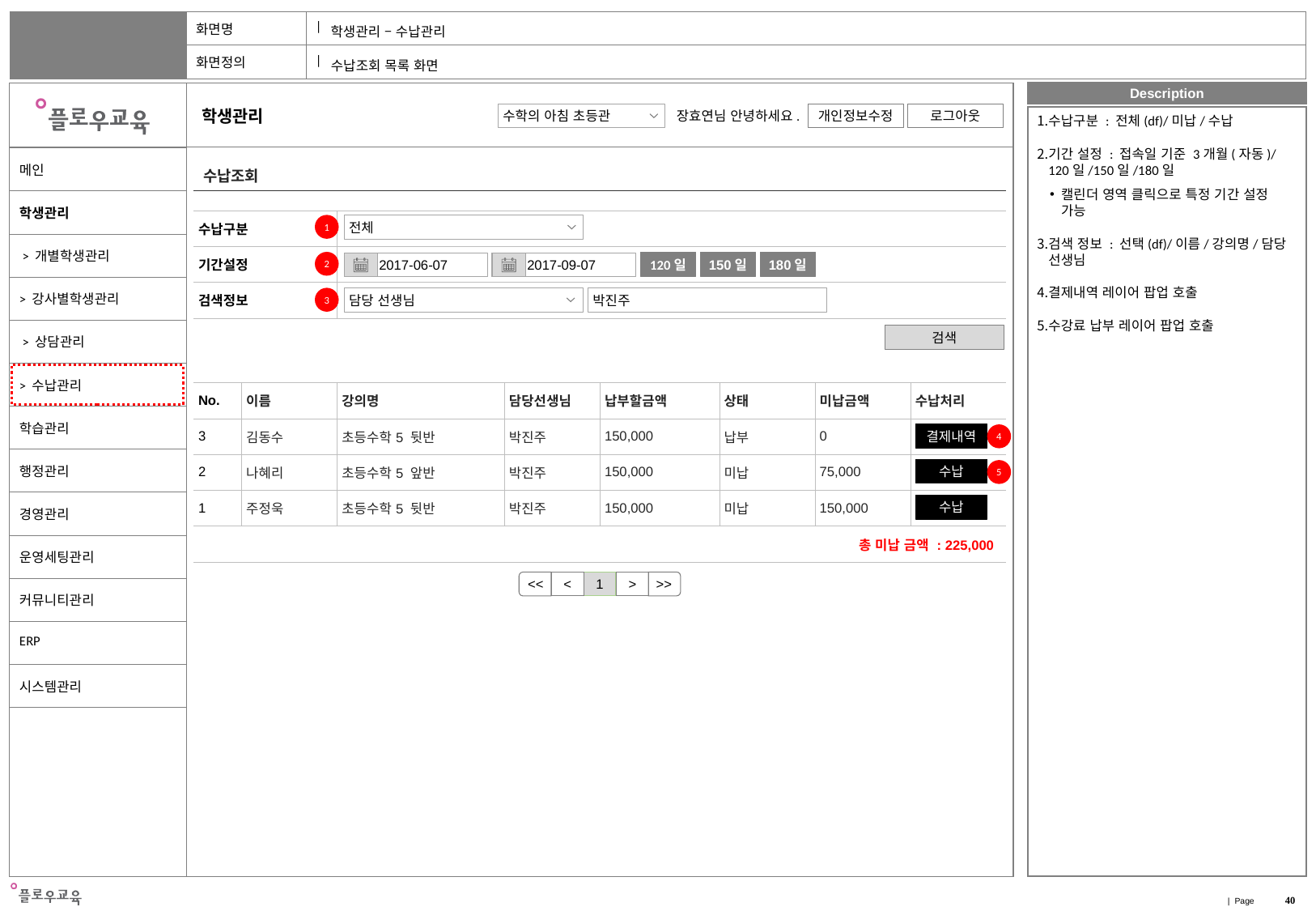

학생관리 – 수납관리
수납조회 목록 화면
수납구분 : 전체(df)/미납/수납
기간 설정 : 접속일 기준 3개월(자동)/120일/150일/180일
캘린더 영역 클릭으로 특정 기간 설정 가능
검색 정보 : 선택(df)/이름/강의명/담당 선생님
결제내역 레이어 팝업 호출
수강료 납부 레이어 팝업 호출

| 수납조회 |
| --- |
| 수납구분 |  |
| --- | --- |
| 기간설정 |  |
| 검색정보 |  |
1
전체

2
120일
150일
180일
      2017-06-07

      2017-09-07

3
담당 선생님

박진주
검색

| No. | 이름 | 강의명 | 담당선생님 | 납부할금액 | 상태 | 미납금액 | 수납처리 |
| --- | --- | --- | --- | --- | --- | --- | --- |
| 3 | 김동수 | 초등수학5 뒷반 | 박진주 | 150,000 | 납부 | 0 | - |
| 2 | 나혜리 | 초등수학5 앞반 | 박진주 | 150,000 | 미납 | 75,000 |  |
| 1 | 주정욱 | 초등수학5 뒷반 | 박진주 | 150,000 | 미납 | 150,000 |  |
| 총 미납 금액 : 225,000 |  |  |  |  |  |  |  |
결제내역
4
수납
5
수납
>
<
<<
>>
1
40